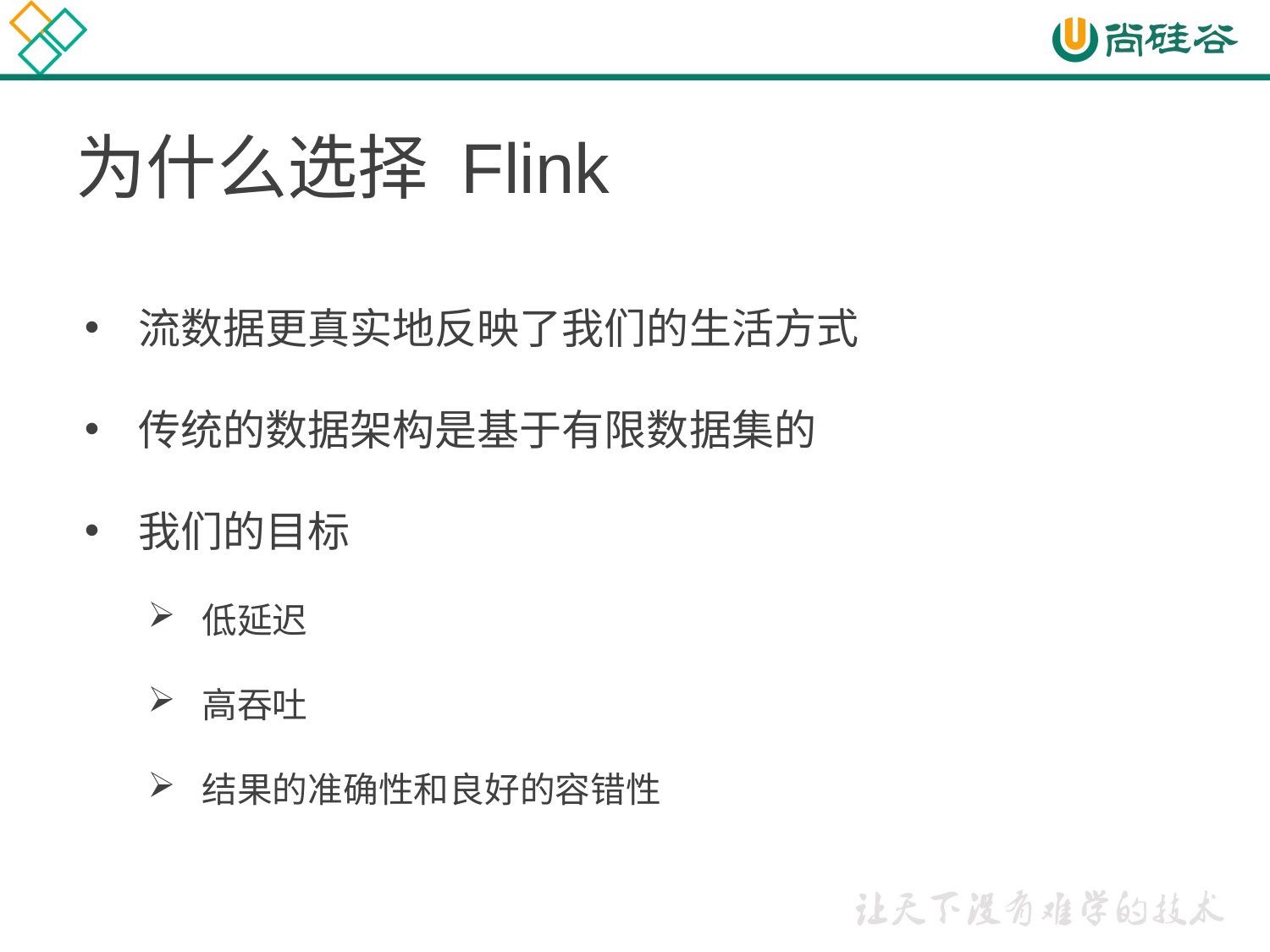

为什么选择 Flink
流数据更真实地反映了我们的生活方式
传统的数据架构是基于有限数据集的
我们的目标
低延迟
高吞吐
结果的准确性和良好的容错性